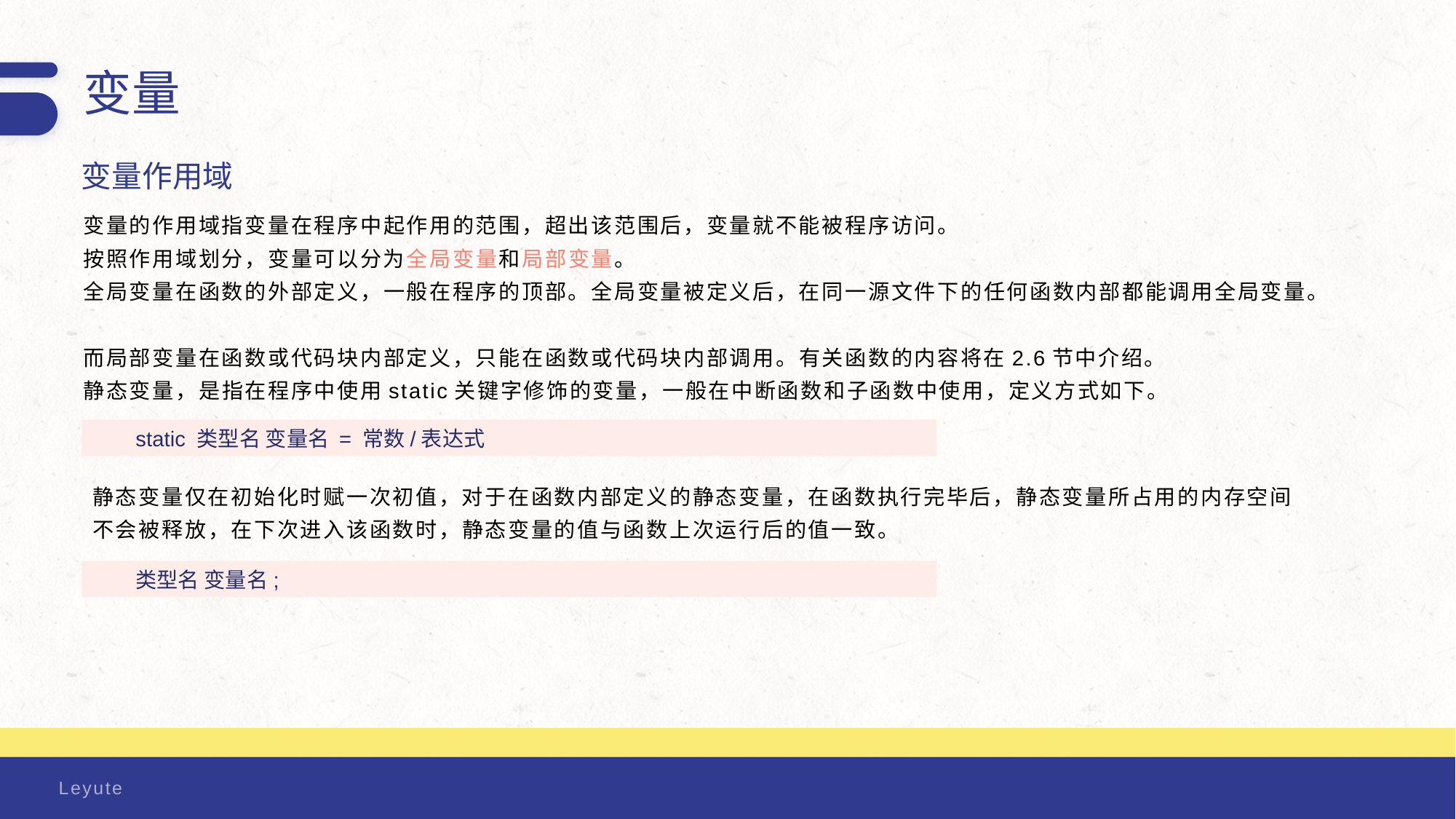

变量
变量作用域
变量的作用域指变量在程序中起作用的范围，超出该范围后，变量就不能被程序访问。
按照作用域划分，变量可以分为全局变量和局部变量。
全局变量在函数的外部定义，一般在程序的顶部。全局变量被定义后，在同一源文件下的任何函数内部都能调用全局变量。

而局部变量在函数或代码块内部定义，只能在函数或代码块内部调用。有关函数的内容将在2.6节中介绍。
静态变量，是指在程序中使用static关键字修饰的变量，一般在中断函数和子函数中使用，定义方式如下。
static 类型名 变量名 = 常数/表达式
静态变量仅在初始化时赋一次初值，对于在函数内部定义的静态变量，在函数执行完毕后，静态变量所占用的内存空间不会被释放，在下次进入该函数时，静态变量的值与函数上次运行后的值一致。
类型名 变量名;